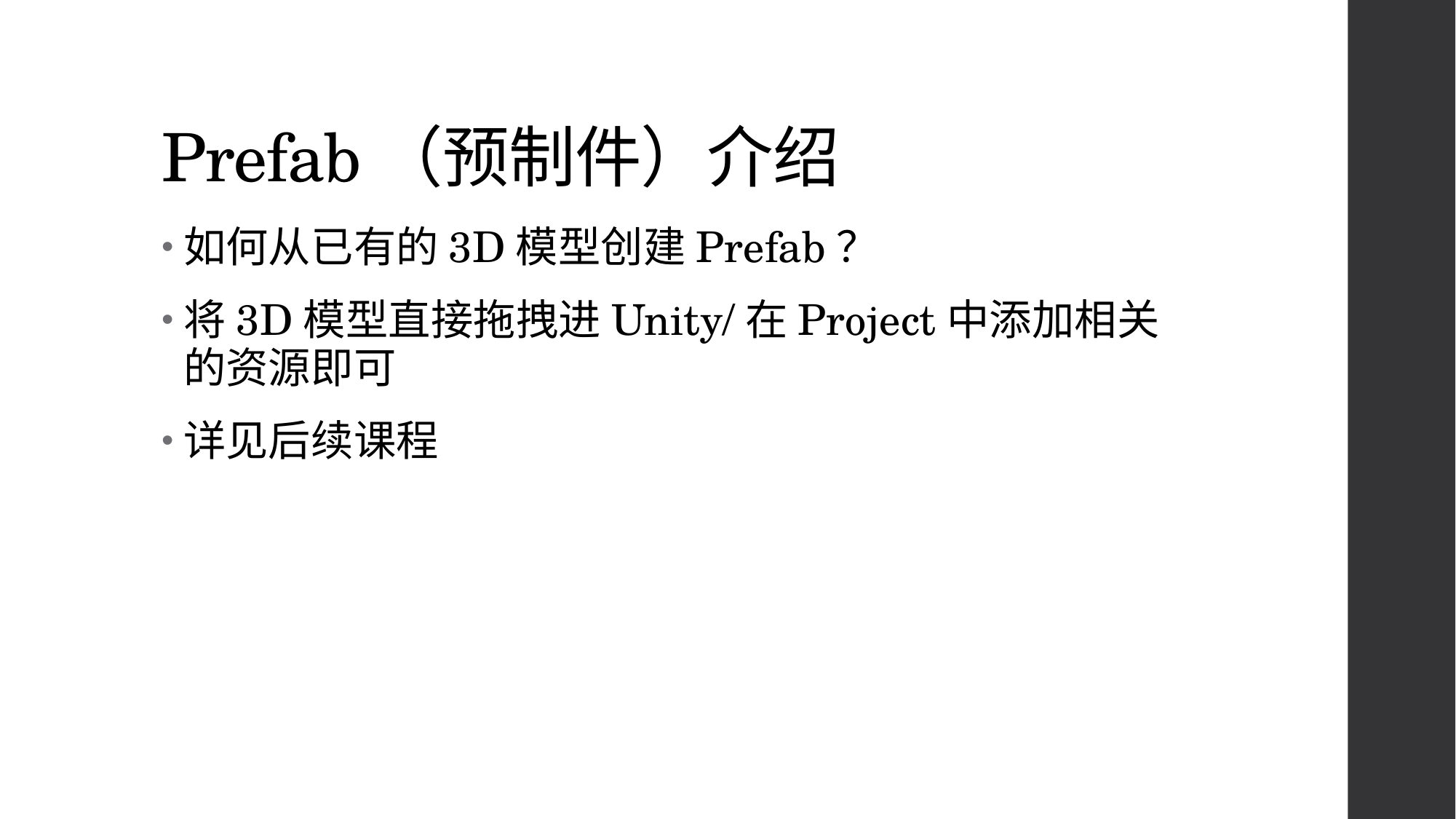

# Prefab（预制件）介绍
如何从已有的3D模型创建Prefab？
将3D模型直接拖拽进Unity/在Project中添加相关的资源即可
详见后续课程